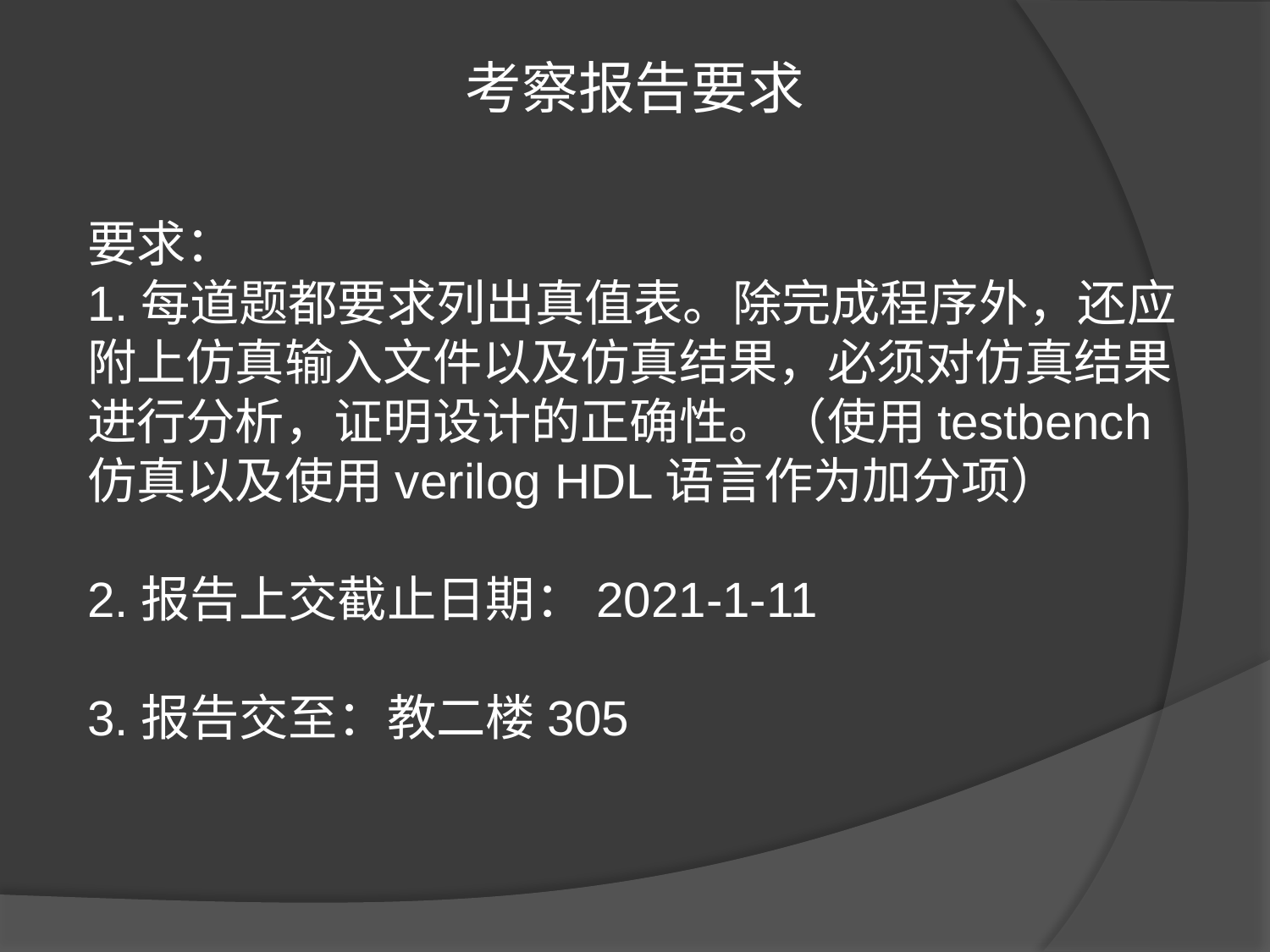

考察报告要求
要求：
1.每道题都要求列出真值表。除完成程序外，还应附上仿真输入文件以及仿真结果，必须对仿真结果进行分析，证明设计的正确性。（使用testbench仿真以及使用verilog HDL语言作为加分项）

2.报告上交截止日期：2021-1-11

3.报告交至：教二楼305